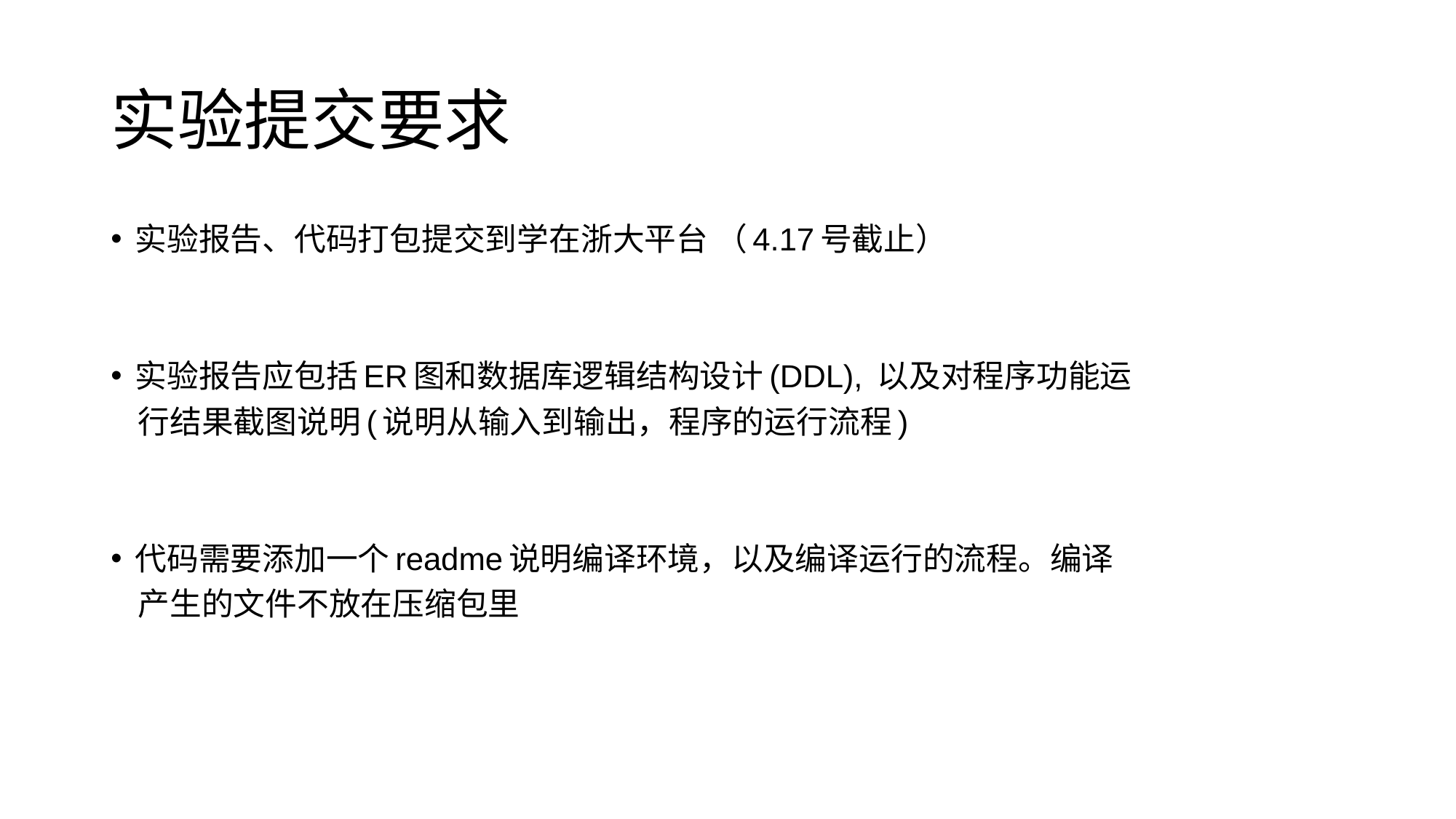

# 实验提交要求
实验报告、代码打包提交到学在浙大平台 （4.17号截止）

实验报告应包括ER图和数据库逻辑结构设计(DDL), 以及对程序功能运
   行结果截图说明(说明从输入到输出，程序的运行流程)

代码需要添加一个readme说明编译环境，以及编译运行的流程。编译
   产生的文件不放在压缩包里